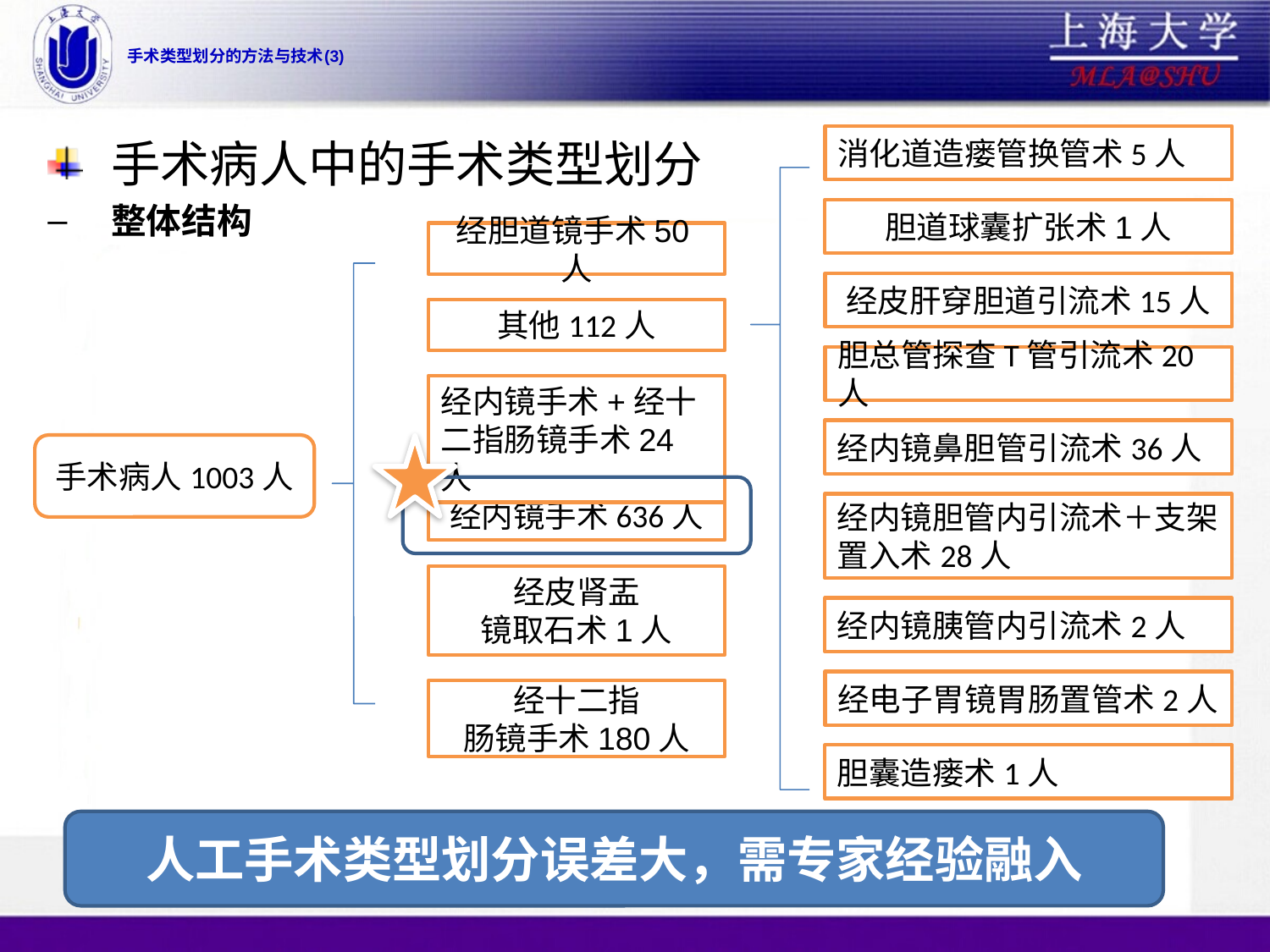

# 手术类型划分的方法与技术(3)
手术病人中的手术类型划分
整体结构
消化道造瘘管换管术5人
胆道球囊扩张术1人
经皮肝穿胆道引流术15人
胆总管探查T管引流术20人
经内镜鼻胆管引流术36人
经内镜胆管内引流术＋支架置入术28人
经内镜胰管内引流术2人
经电子胃镜胃肠置管术2人
胆囊造瘘术1人

经胆道镜手术50人

其他112人
经内镜手术+经十二指肠镜手术24人
手术病人1003人

经内镜手术636人

经皮肾盂
镜取石术1人

经十二指
肠镜手术180人
人工手术类型划分误差大，需专家经验融入